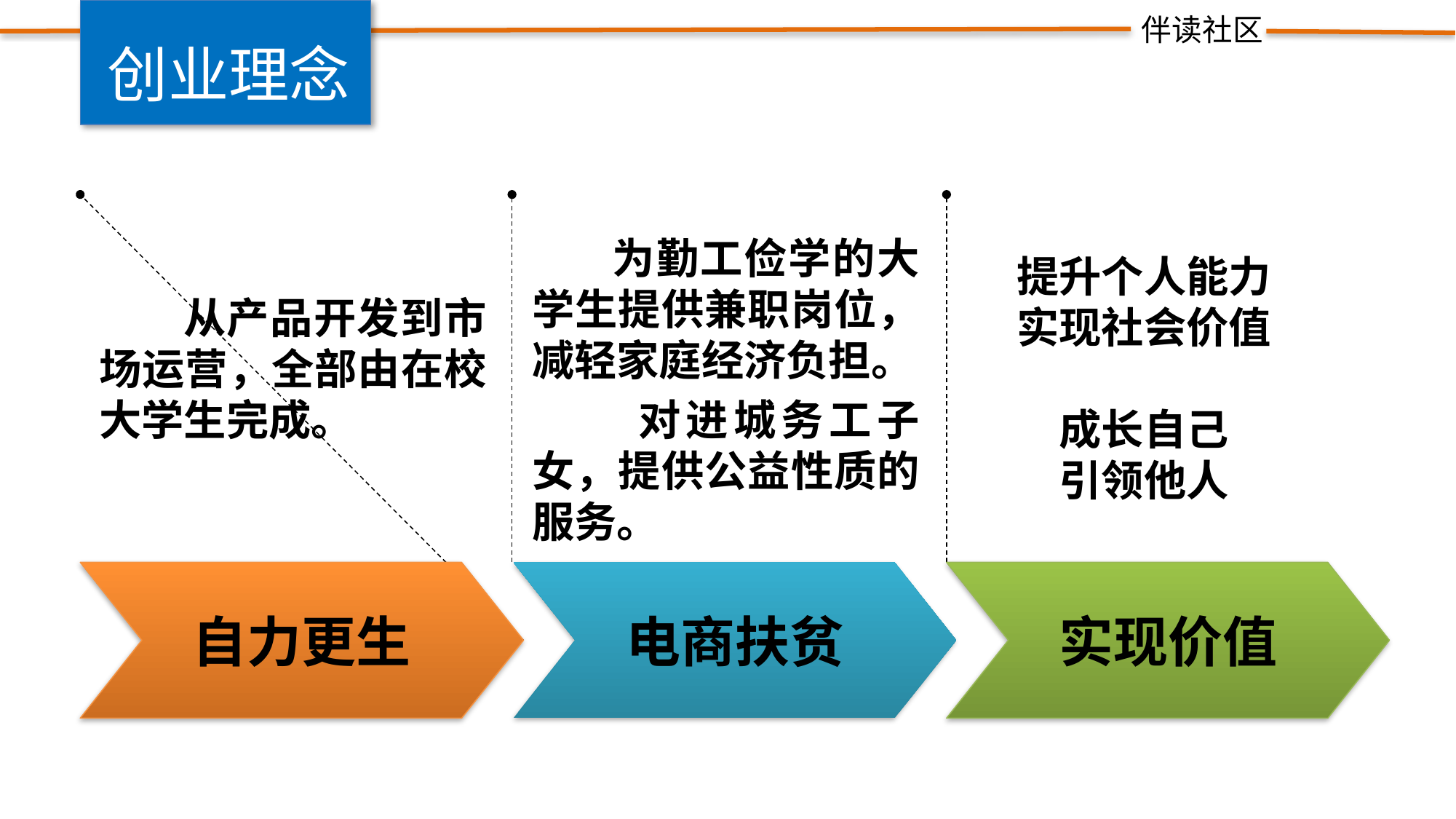

伴读社区
创业理念
       为勤工俭学的大学生提供兼职岗位，减轻家庭经济负担。
      对进城务工子女，提供公益性质的服务。
点击添加文本
提升个人能力
实现社会价值

成长自己
引领他人
        从产品开发到市场运营，全部由在校大学生完成。
点击添加文本
点击添加文本
电商扶贫
自力更生
实现价值
点击添加文本